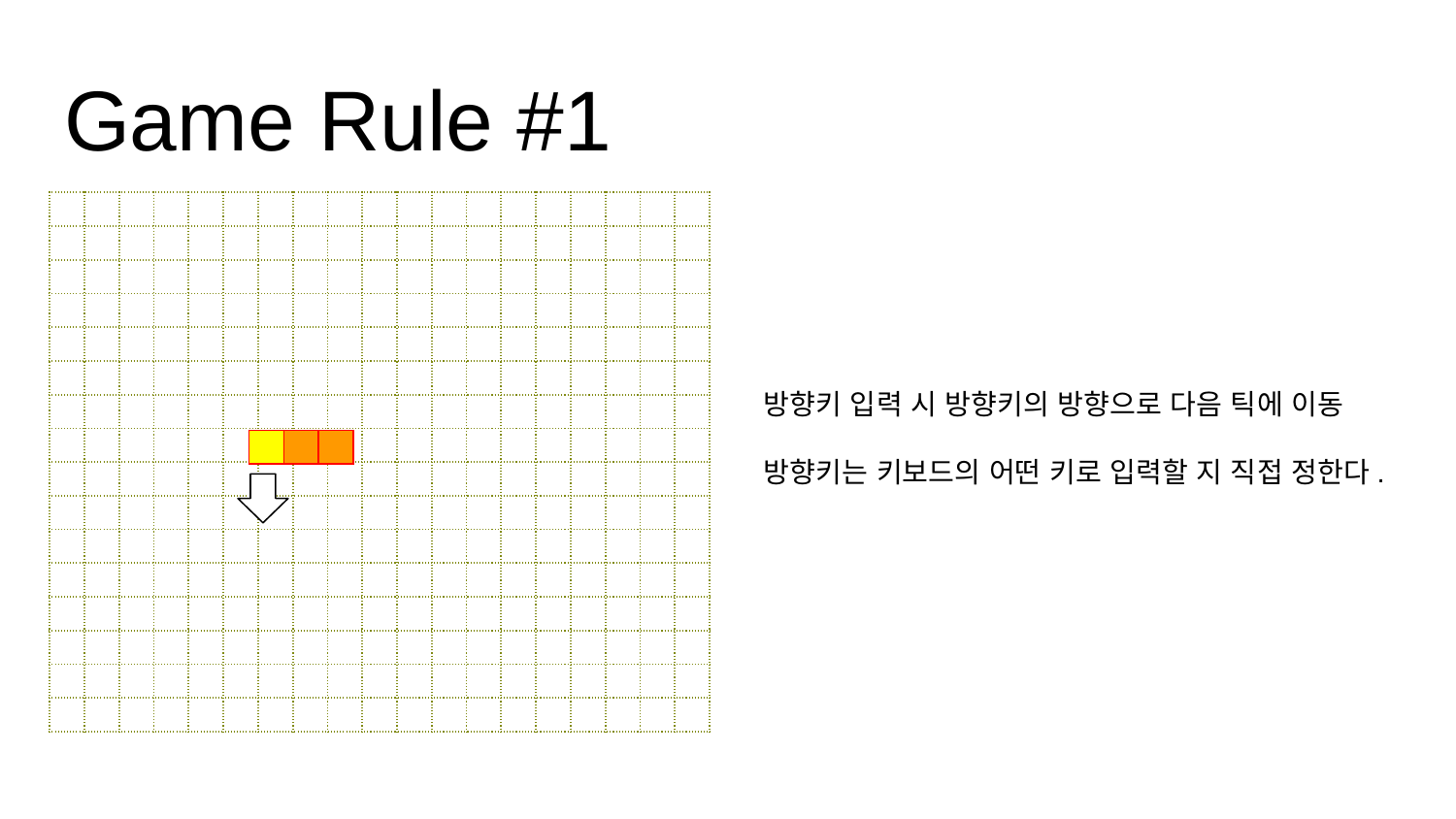

# Game Rule #1
|  |  |  |  |  |  |  |  |  |  |  |  |  |  |  |  |  |  |  |
| --- | --- | --- | --- | --- | --- | --- | --- | --- | --- | --- | --- | --- | --- | --- | --- | --- | --- | --- |
|  |  |  |  |  |  |  |  |  |  |  |  |  |  |  |  |  |  |  |
|  |  |  |  |  |  |  |  |  |  |  |  |  |  |  |  |  |  |  |
|  |  |  |  |  |  |  |  |  |  |  |  |  |  |  |  |  |  |  |
|  |  |  |  |  |  |  |  |  |  |  |  |  |  |  |  |  |  |  |
|  |  |  |  |  |  |  |  |  |  |  |  |  |  |  |  |  |  |  |
|  |  |  |  |  |  |  |  |  |  |  |  |  |  |  |  |  |  |  |
|  |  |  |  |  |  |  |  |  |  |  |  |  |  |  |  |  |  |  |
|  |  |  |  |  |  |  |  |  |  |  |  |  |  |  |  |  |  |  |
|  |  |  |  |  |  |  |  |  |  |  |  |  |  |  |  |  |  |  |
|  |  |  |  |  |  |  |  |  |  |  |  |  |  |  |  |  |  |  |
|  |  |  |  |  |  |  |  |  |  |  |  |  |  |  |  |  |  |  |
|  |  |  |  |  |  |  |  |  |  |  |  |  |  |  |  |  |  |  |
|  |  |  |  |  |  |  |  |  |  |  |  |  |  |  |  |  |  |  |
|  |  |  |  |  |  |  |  |  |  |  |  |  |  |  |  |  |  |  |
|  |  |  |  |  |  |  |  |  |  |  |  |  |  |  |  |  |  |  |
방향키 입력 시 방향키의 방향으로 다음 틱에 이동

방향키는 키보드의 어떤 키로 입력할 지 직접 정한다.
|  |  |  |
| --- | --- | --- |